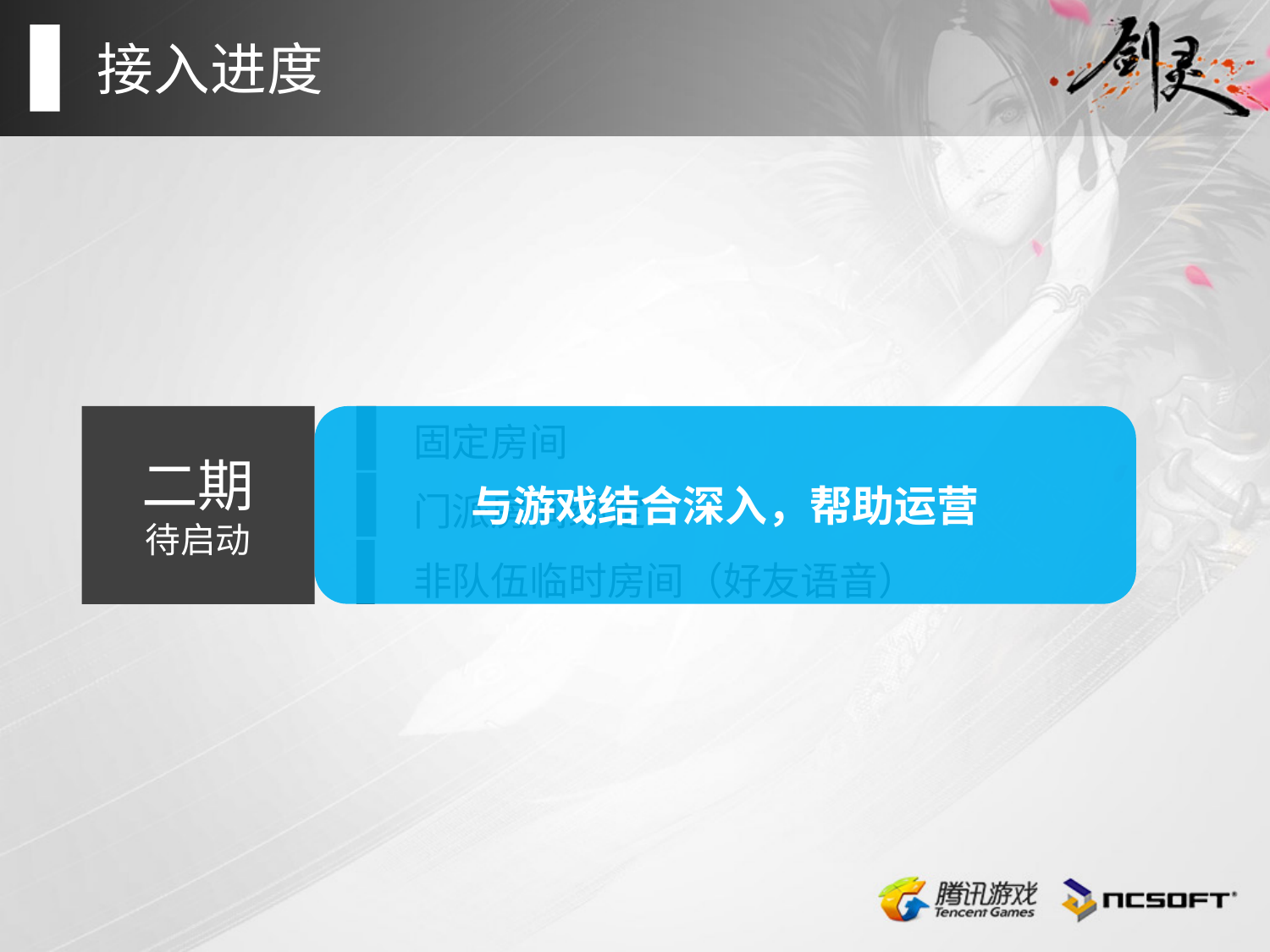

接入进度
固定房间
门派房间绑定
非队伍临时房间（好友语音）
二期
待启动
与游戏结合深入，帮助运营